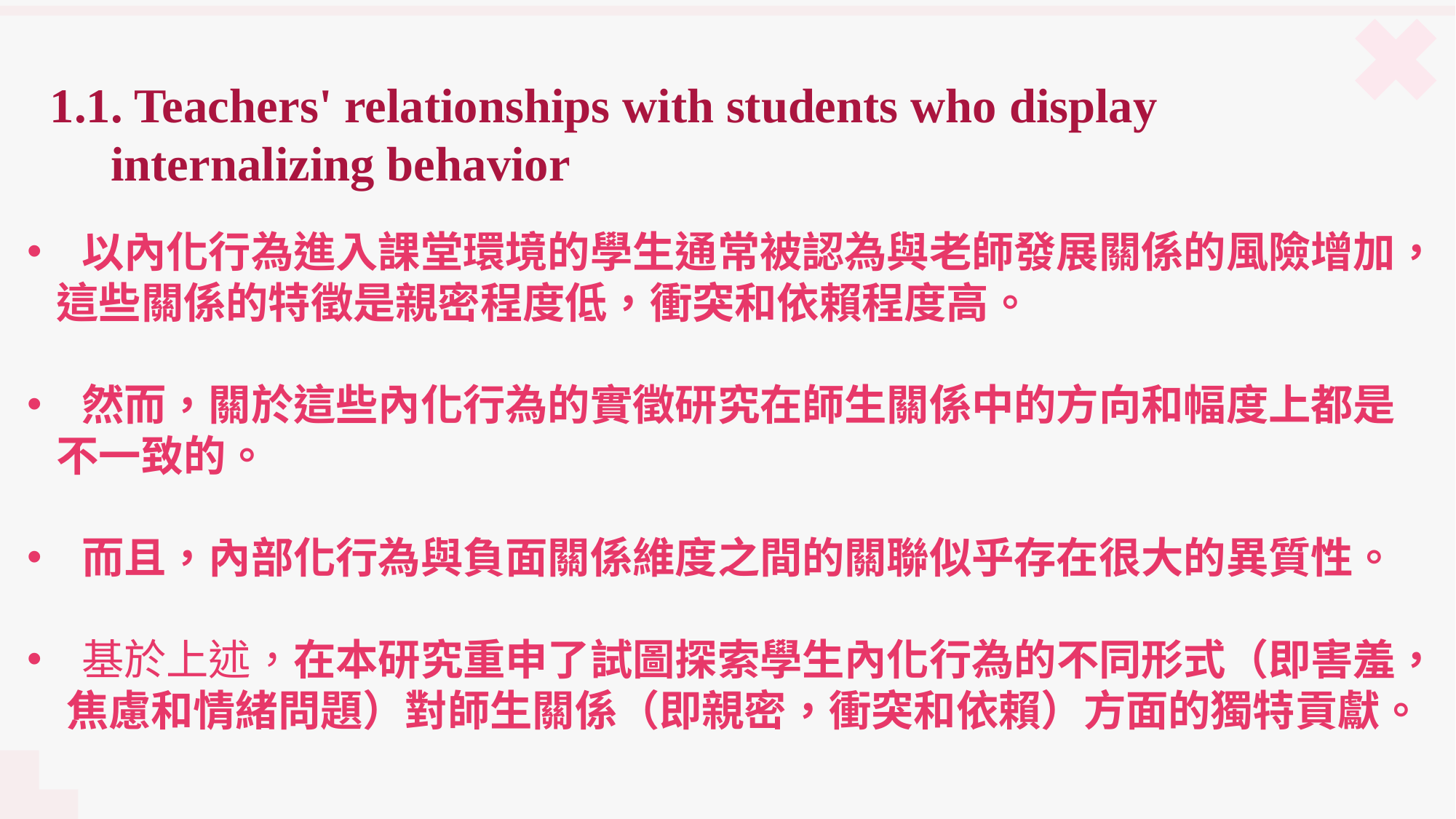

1.1. Teachers' relationships with students who display
     internalizing behavior

以內化行為進入課堂環境的學生通常被認為與老師發展關係的風險增加，
  這些關係的特徵是親密程度低，衝突和依賴程度高。

然而，關於這些內化行為的實徵研究在師生關係中的方向和幅度上都是
  不一致的。

而且，內部化行為與負面關係維度之間的關聯似乎存在很大的異質性。

基於上述，在本研究重申了試圖探索學生內化行為的不同形式（即害羞，
   焦慮和情緒問題）對師生關係（即親密，衝突和依賴）方面的獨特貢獻。